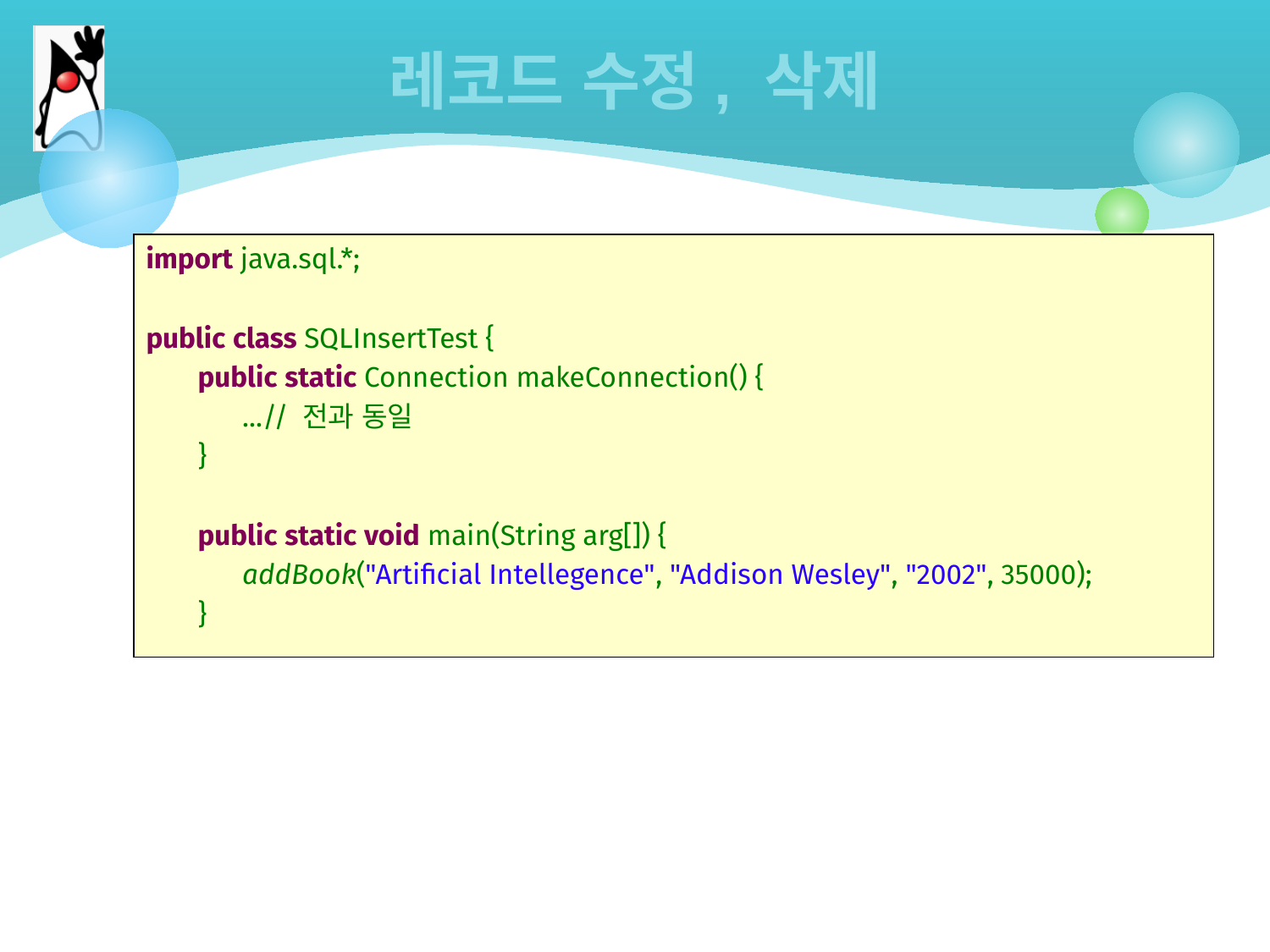

# 레코드 수정, 삭제
import java.sql.*;

public class SQLInsertTest {
       public static Connection makeConnection() {
             ...// 전과 동일
       }

       public static void main(String arg[]) {
             addBook("Artificial Intellegence", "Addison Wesley", "2002", 35000);
       }